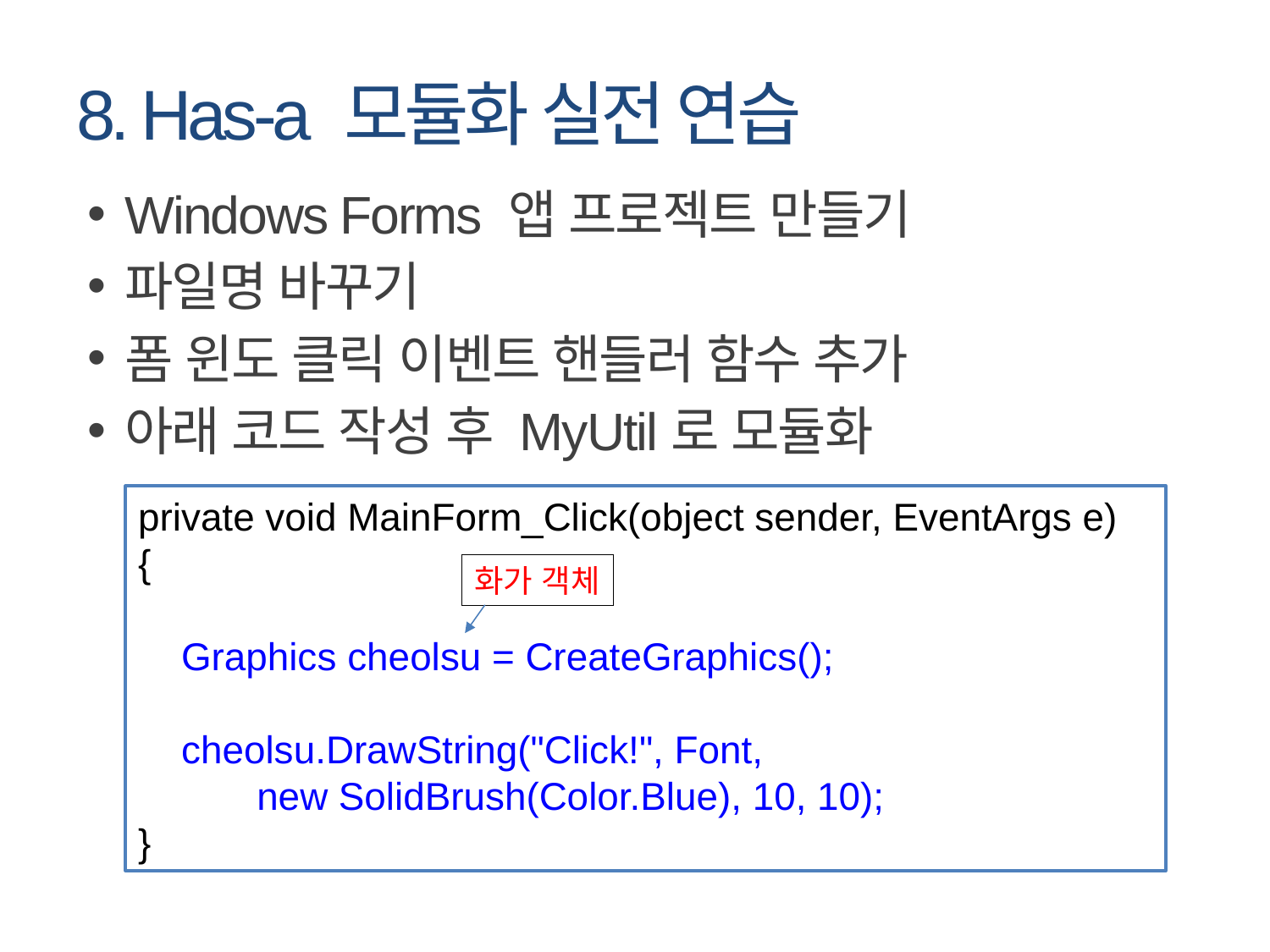

# 8. Has-a 모듈화 실전 연습
Windows Forms 앱 프로젝트 만들기
파일명 바꾸기
폼 윈도 클릭 이벤트 핸들러 함수 추가
아래 코드 작성 후 MyUtil로 모듈화
private void MainForm_Click(object sender, EventArgs e)
{

    Graphics cheolsu = CreateGraphics();

    cheolsu.DrawString("Click!", Font,
           new SolidBrush(Color.Blue), 10, 10);
}
화가 객체